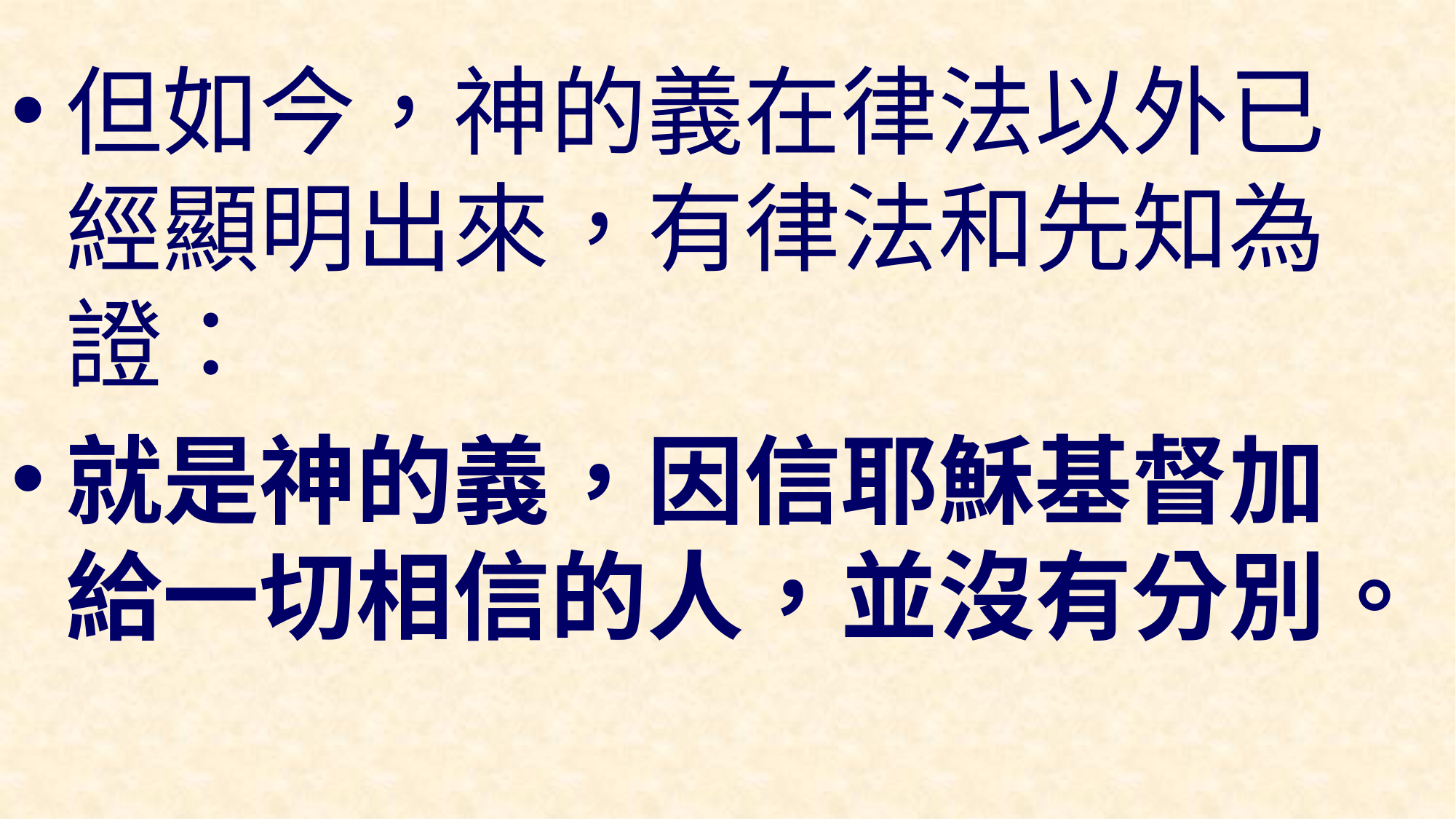

但如今，神的義在律法以外已經顯明出來，有律法和先知為證：
就是神的義，因信耶穌基督加給一切相信的人，並沒有分別。